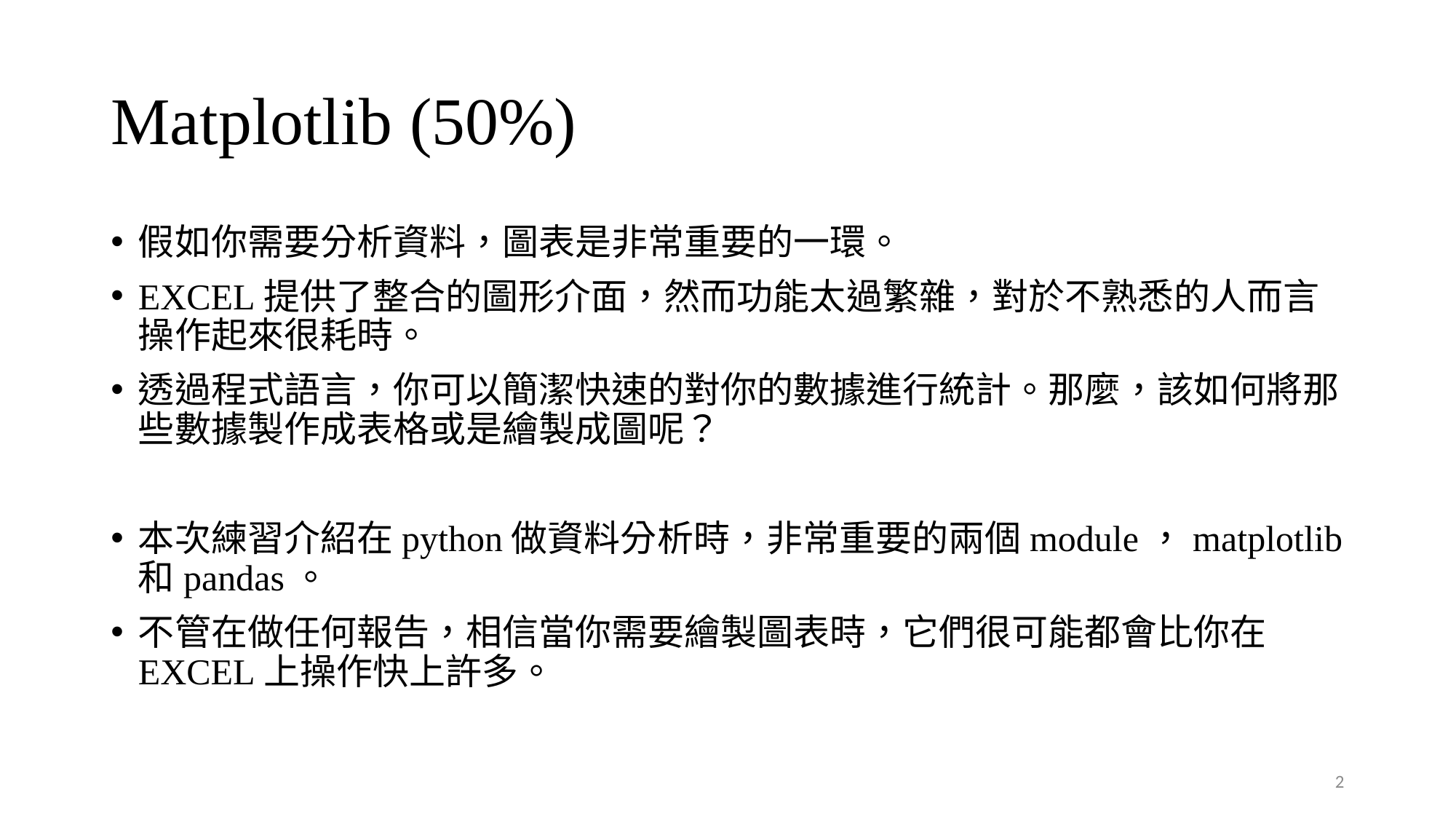

# Matplotlib (50%)
假如你需要分析資料，圖表是非常重要的一環。
EXCEL提供了整合的圖形介面，然而功能太過繁雜，對於不熟悉的人而言操作起來很耗時。
透過程式語言，你可以簡潔快速的對你的數據進行統計。那麼，該如何將那些數據製作成表格或是繪製成圖呢？

本次練習介紹在python做資料分析時，非常重要的兩個module，matplotlib和pandas。
不管在做任何報告，相信當你需要繪製圖表時，它們很可能都會比你在EXCEL上操作快上許多。
2